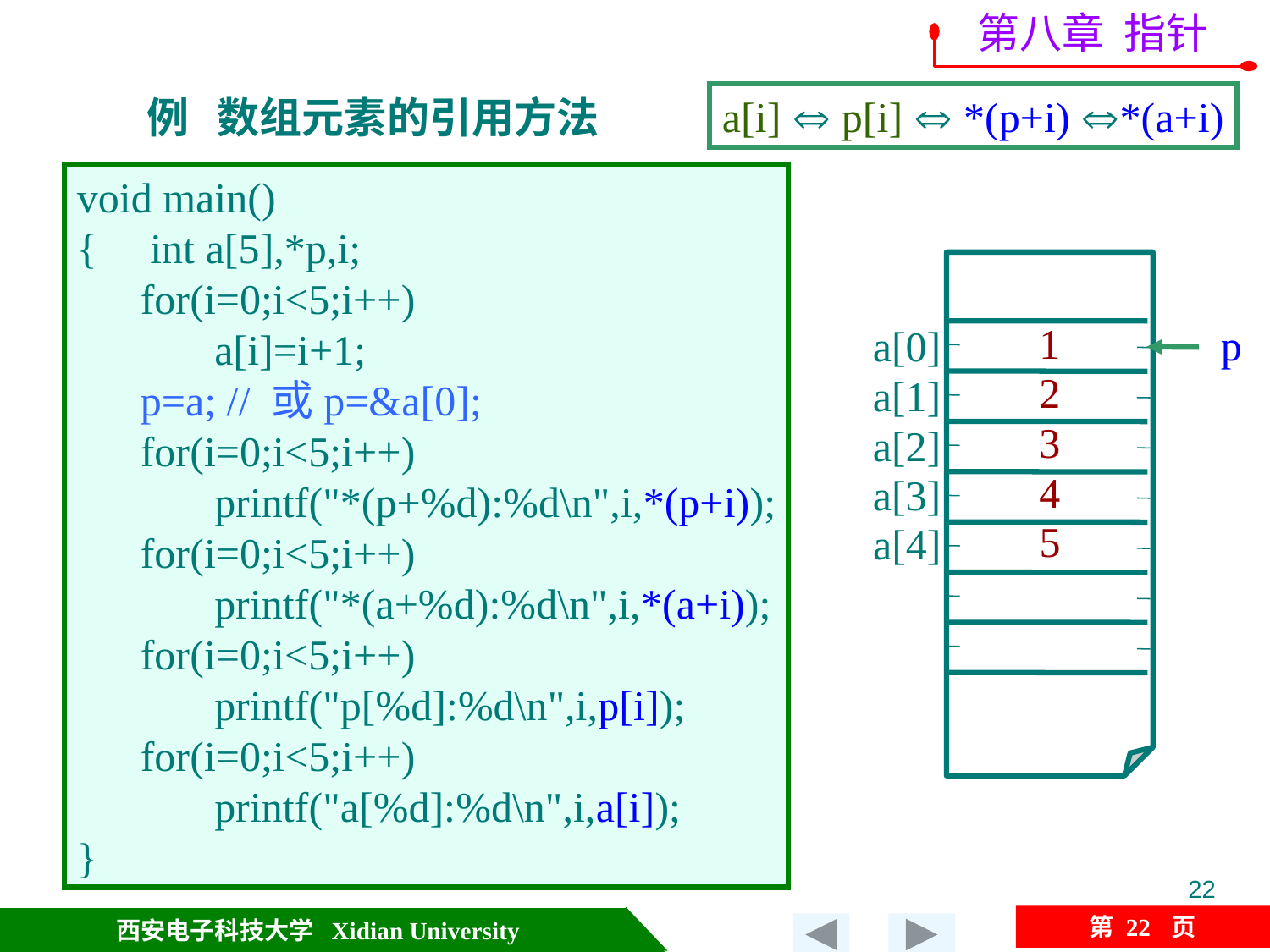

第八章  指针

例   数组元素的引用方法
a[i] ⇔ p[i] ⇔ *(p+i) ⇔*(a+i)
void main()
{     int a[5],*p,i;
      for(i=0;i<5;i++)
	 a[i]=i+1;
      p=a; // 或p=&a[0];
      for(i=0;i<5;i++)
	 printf("*(p+%d):%d\n",i,*(p+i));
      for(i=0;i<5;i++)
	 printf("*(a+%d):%d\n",i,*(a+i));
      for(i=0;i<5;i++)
	 printf("p[%d]:%d\n",i,p[i]);
      for(i=0;i<5;i++)
	 printf("a[%d]:%d\n",i,a[i]);
}

a[0]
a[1]
a[2]
a[3]
a[4]
1
2
3
4
5
p

22

西安电子科技大学  Xidian University